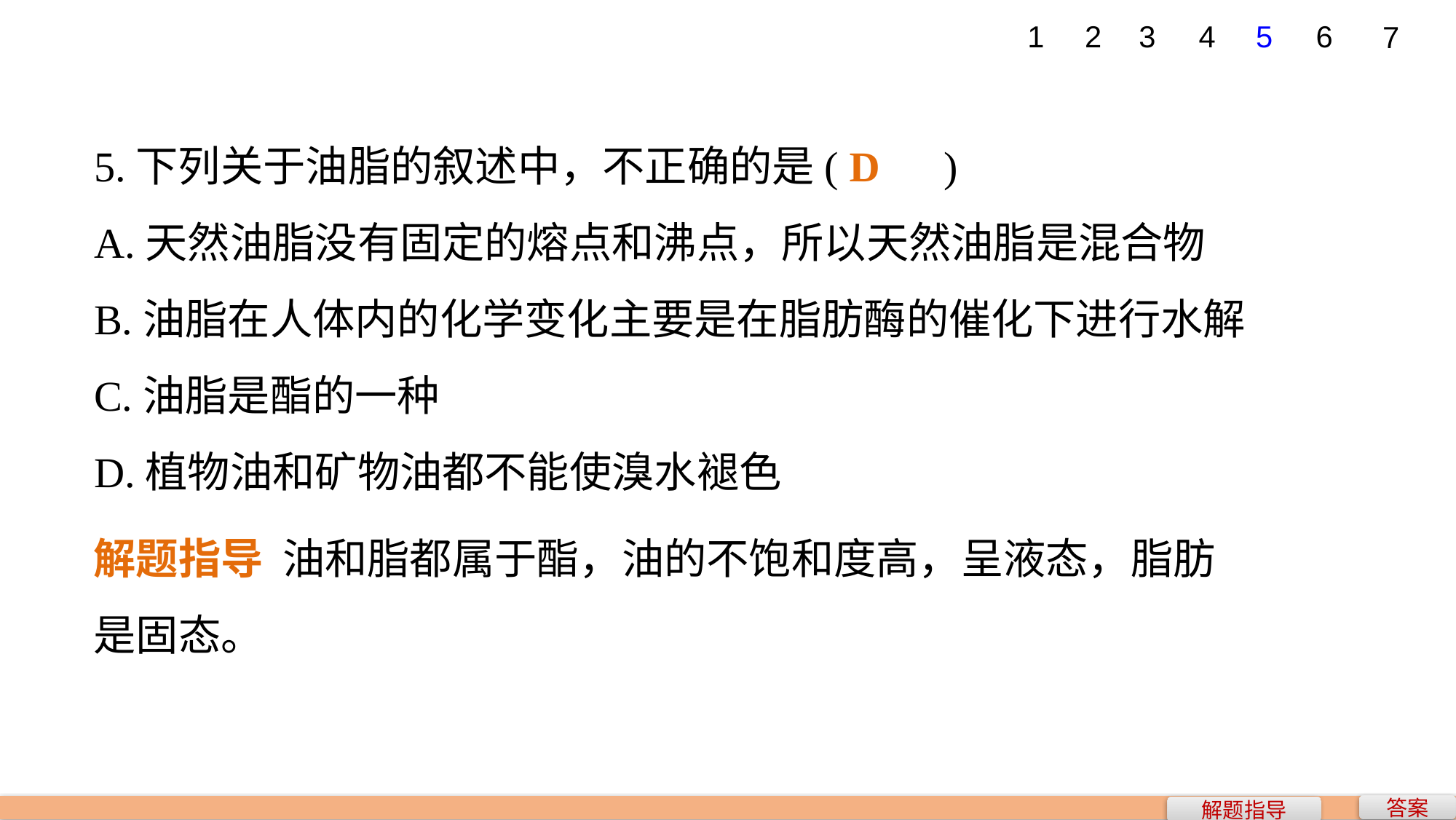

1
2
3
4
5
6
7
5.下列关于油脂的叙述中，不正确的是(　　)
A.天然油脂没有固定的熔点和沸点，所以天然油脂是混合物
B.油脂在人体内的化学变化主要是在脂肪酶的催化下进行水解
C.油脂是酯的一种
D.植物油和矿物油都不能使溴水褪色
D
解题指导  油和脂都属于酯，油的不饱和度高，呈液态，脂肪是固态。
答案

解题指导